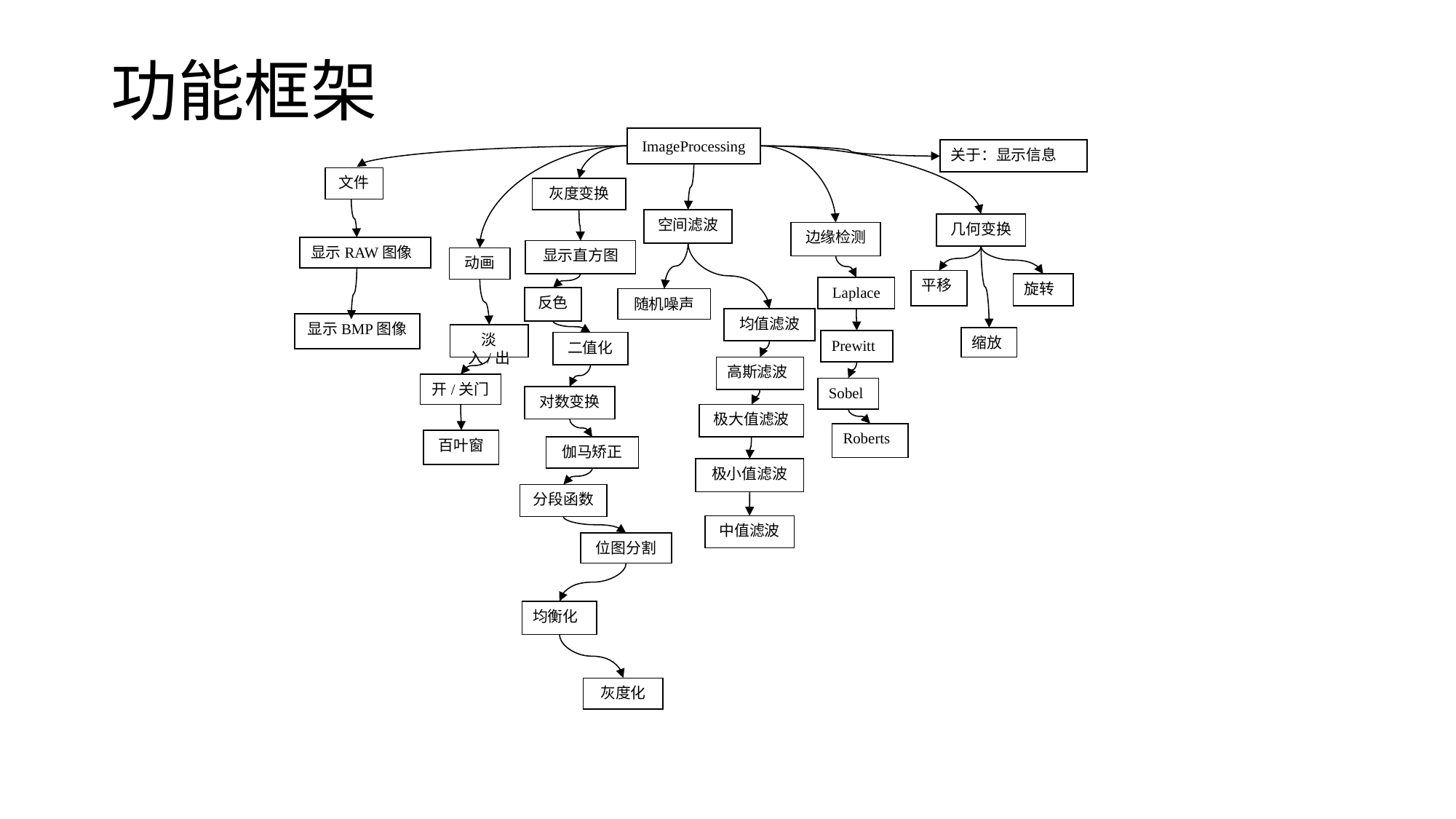

# 功能框架

ImageProcessing
关于：显示信息

文件
灰度变换

空间滤波
几何变换

边缘检测

显示RAW图像

显示直方图
动画

平移
旋转
Laplace

反色
随机噪声

均值滤波
显示BMP图像

淡入/出
缩放
Prewitt
二值化

高斯滤波

开/关门
Sobel
对数变换

极大值滤波

Roberts
百叶窗
伽马矫正

极小值滤波

分段函数

中值滤波
位图分割

均衡化

灰度化